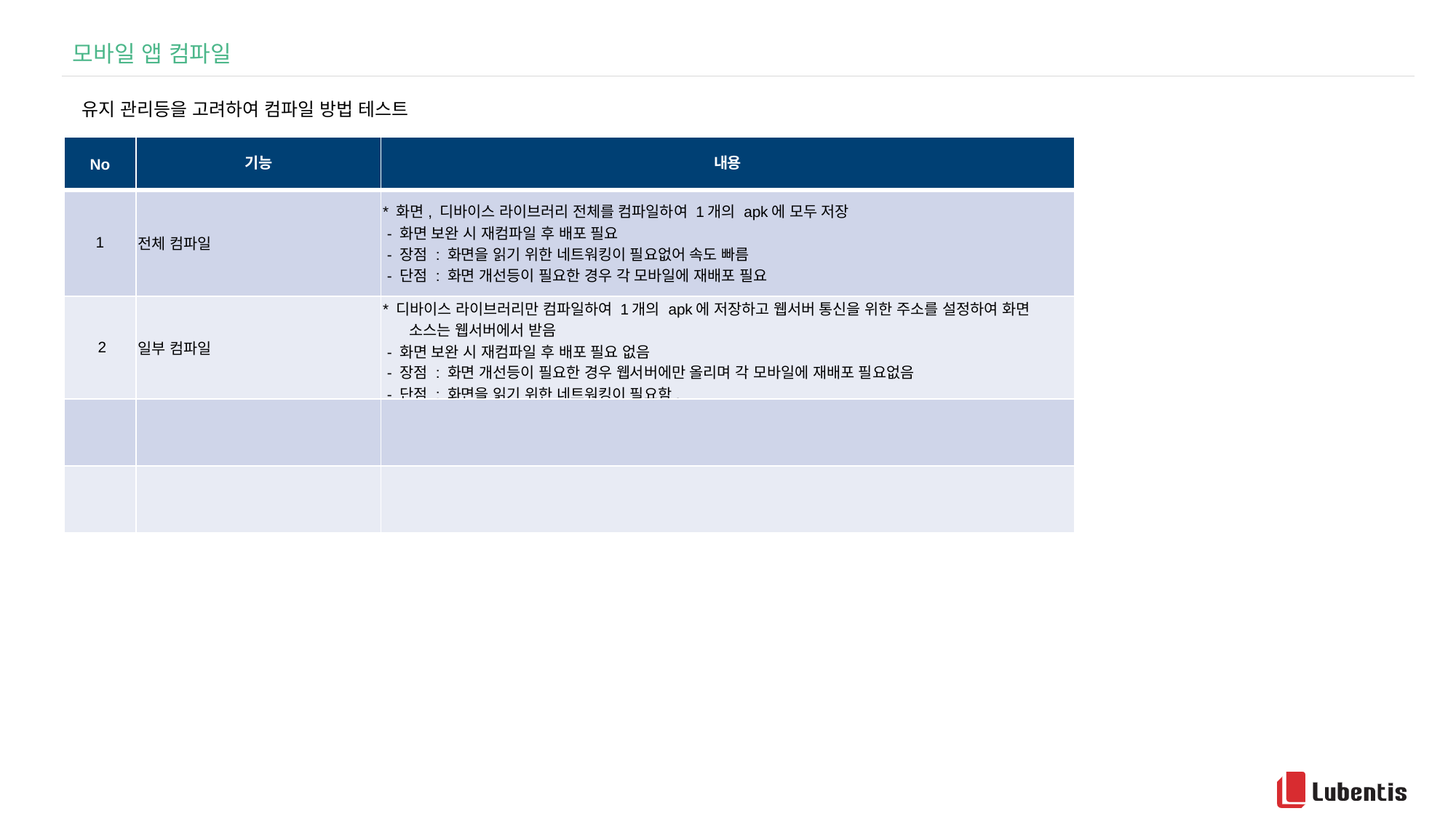

모바일 앱 컴파일
유지 관리등을 고려하여 컴파일 방법 테스트
| No | 기능 | 내용 |
| --- | --- | --- |
| 1 | 전체 컴파일 | \* 화면, 디바이스 라이브러리 전체를 컴파일하여 1개의 apk에 모두 저장 - 화면 보완 시 재컴파일 후 배포 필요 - 장점 : 화면을 읽기 위한 네트워킹이 필요없어 속도 빠름 - 단점 : 화면 개선등이 필요한 경우 각 모바일에 재배포 필요 |
| 2 | 일부 컴파일 | \* 디바이스 라이브러리만 컴파일하여 1개의 apk에 저장하고 웹서버 통신을 위한 주소를 설정하여 화면 소스는 웹서버에서 받음 - 화면 보완 시 재컴파일 후 배포 필요 없음 - 장점 : 화면 개선등이 필요한 경우 웹서버에만 올리며 각 모바일에 재배포 필요없음 - 단점 : 화면을 읽기 위한 네트워킹이 필요함. |
|  |  |  |
|  |  |  |